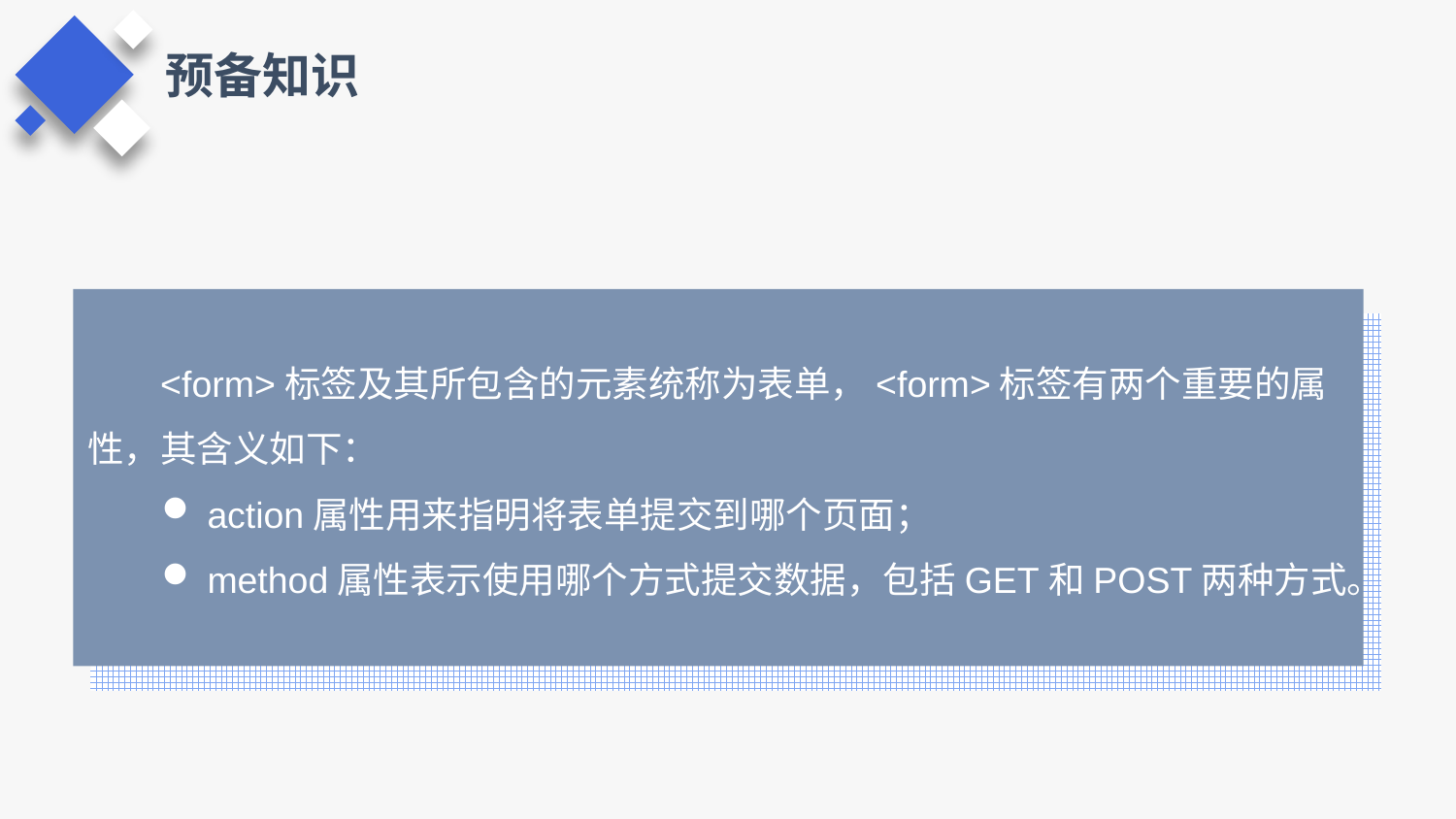

预备知识

<form>标签及其所包含的元素统称为表单，<form>标签有两个重要的属性，其含义如下：
action属性用来指明将表单提交到哪个页面；
method属性表示使用哪个方式提交数据，包括GET和POST两种方式。